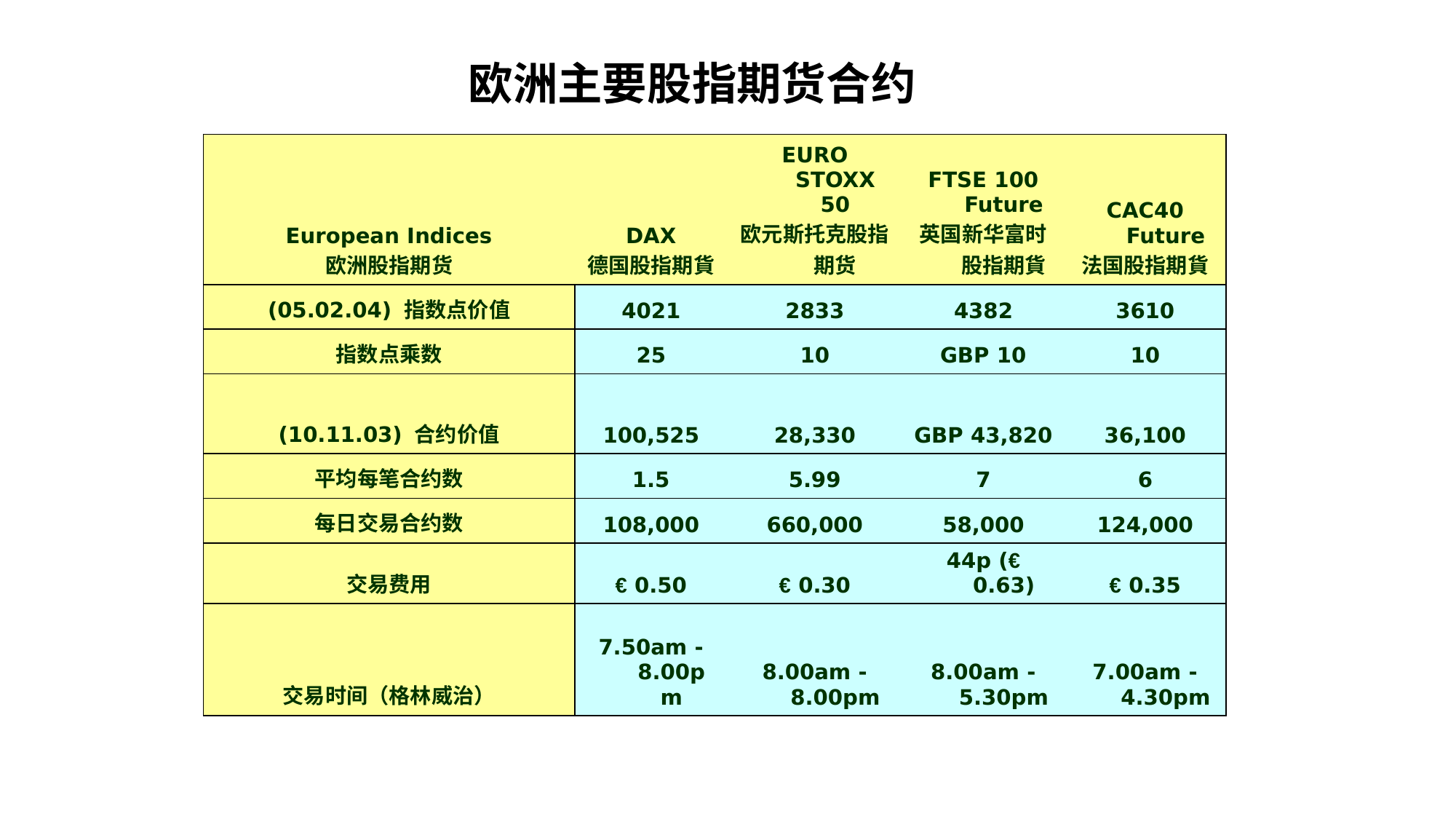

欧洲主要股指期货合约
| European Indices 欧洲股指期货 | DAX 德国股指期貨 | EURO STOXX 50 欧元斯托克股指期货 | FTSE 100 Future 英国新华富时股指期貨 | CAC40 Future 法国股指期貨 |
| --- | --- | --- | --- | --- |
| (05.02.04) 指数点价值 | 4021 | 2833 | 4382 | 3610 |
| 指数点乘数 | 25 | 10 | GBP 10 | 10 |
| (10.11.03) 合约价值 | 100,525 | 28,330 | GBP 43,820 | 36,100 |
| 平均每笔合约数 | 1.5 | 5.99 | 7 | 6 |
| 每日交易合约数 | 108,000 | 660,000 | 58,000 | 124,000 |
| 交易费用 | € 0.50 | € 0.30 | 44p (€ 0.63) | € 0.35 |
| 交易时间（格林威治） | 7.50am - 8.00pm | 8.00am - 8.00pm | 8.00am - 5.30pm | 7.00am - 4.30pm |